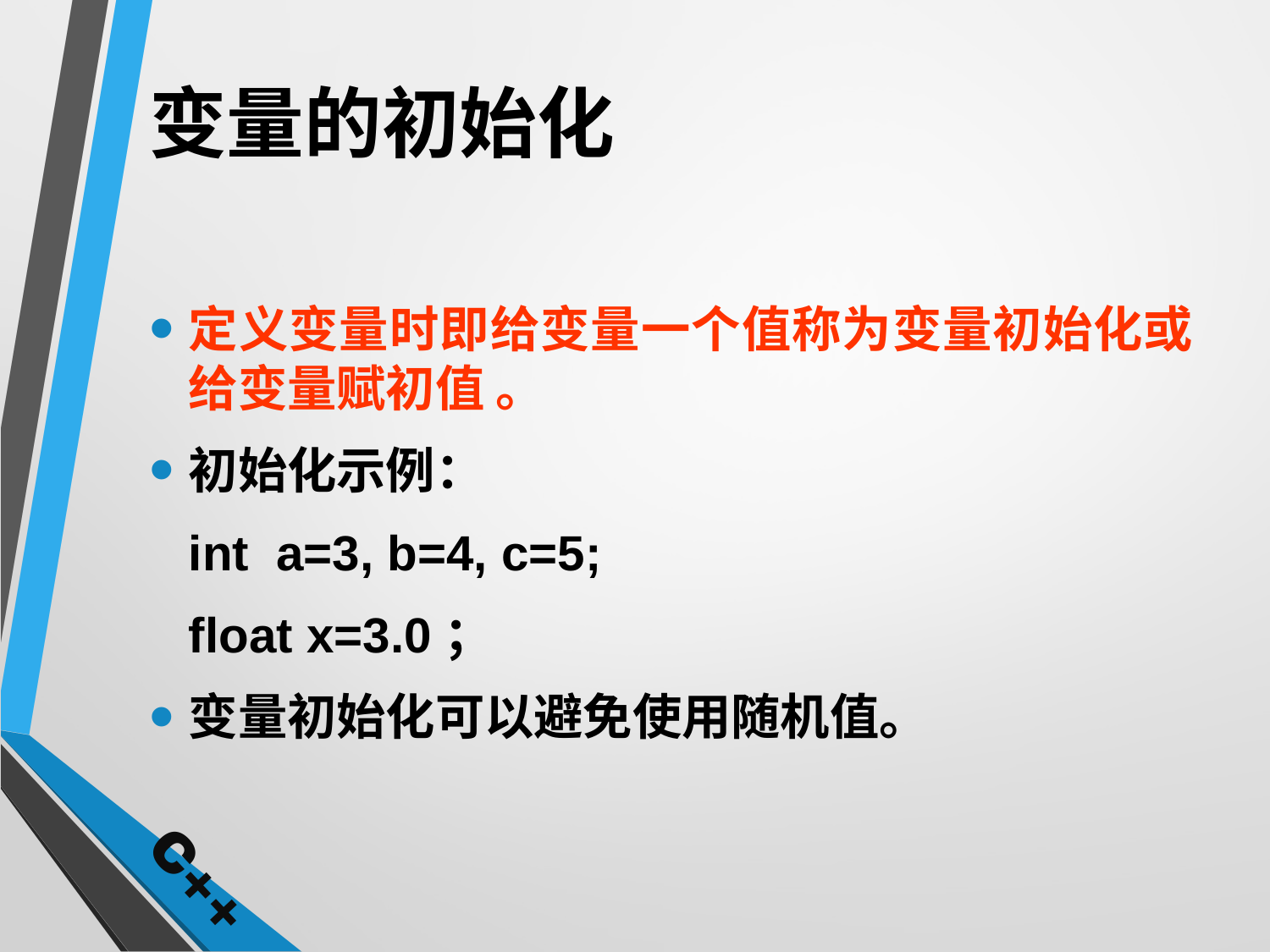

# 变量的初始化
定义变量时即给变量一个值称为变量初始化或给变量赋初值 。
初始化示例：
	int  a=3, b=4, c=5;
	float x=3.0；
变量初始化可以避免使用随机值。